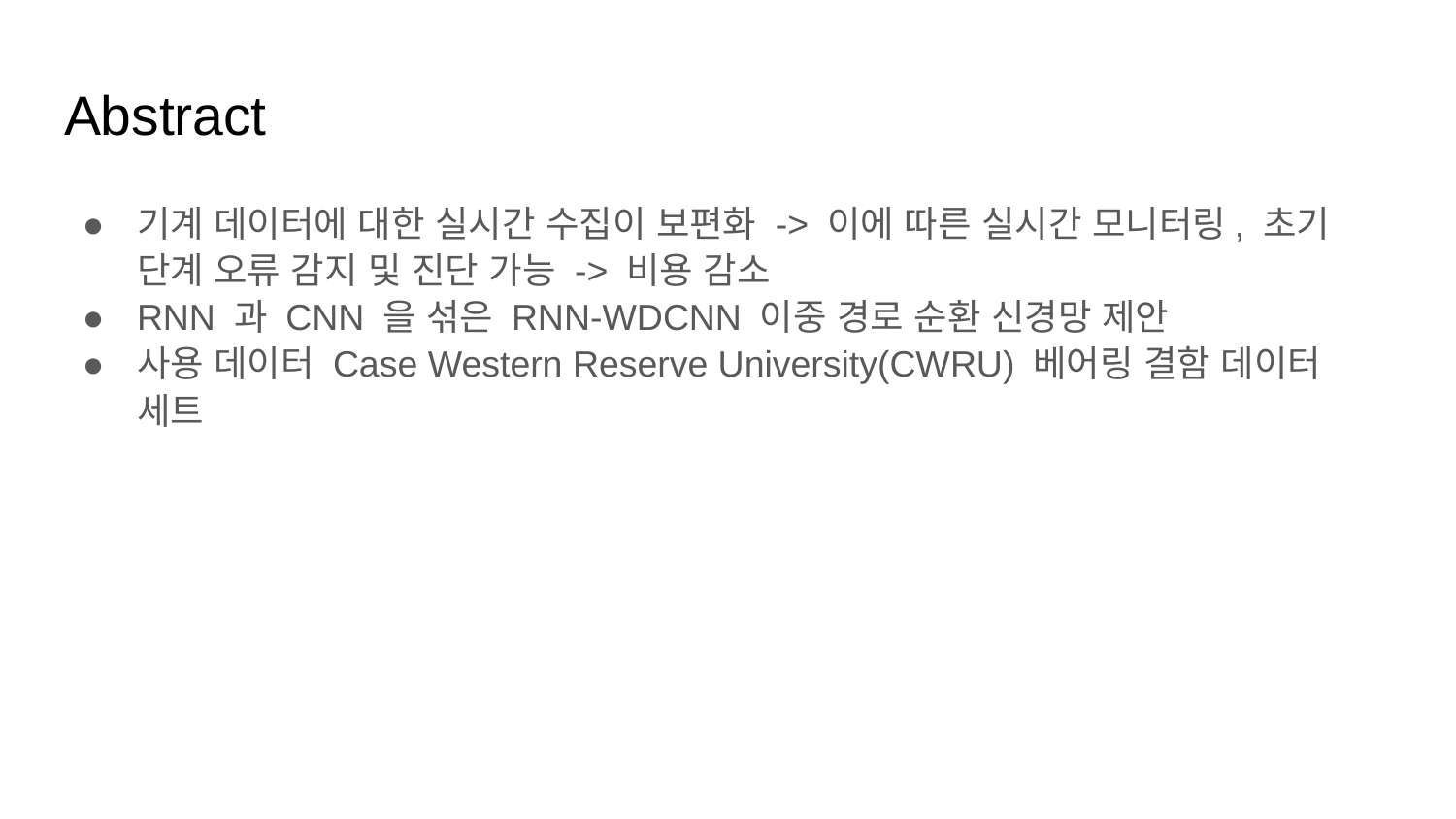

# Abstract
기계 데이터에 대한 실시간 수집이 보편화 -> 이에 따른 실시간 모니터링, 초기 단계 오류 감지 및 진단 가능 -> 비용 감소
RNN 과 CNN 을 섞은 RNN-WDCNN 이중 경로 순환 신경망 제안
사용 데이터 Case Western Reserve University(CWRU) 베어링 결함 데이터 세트